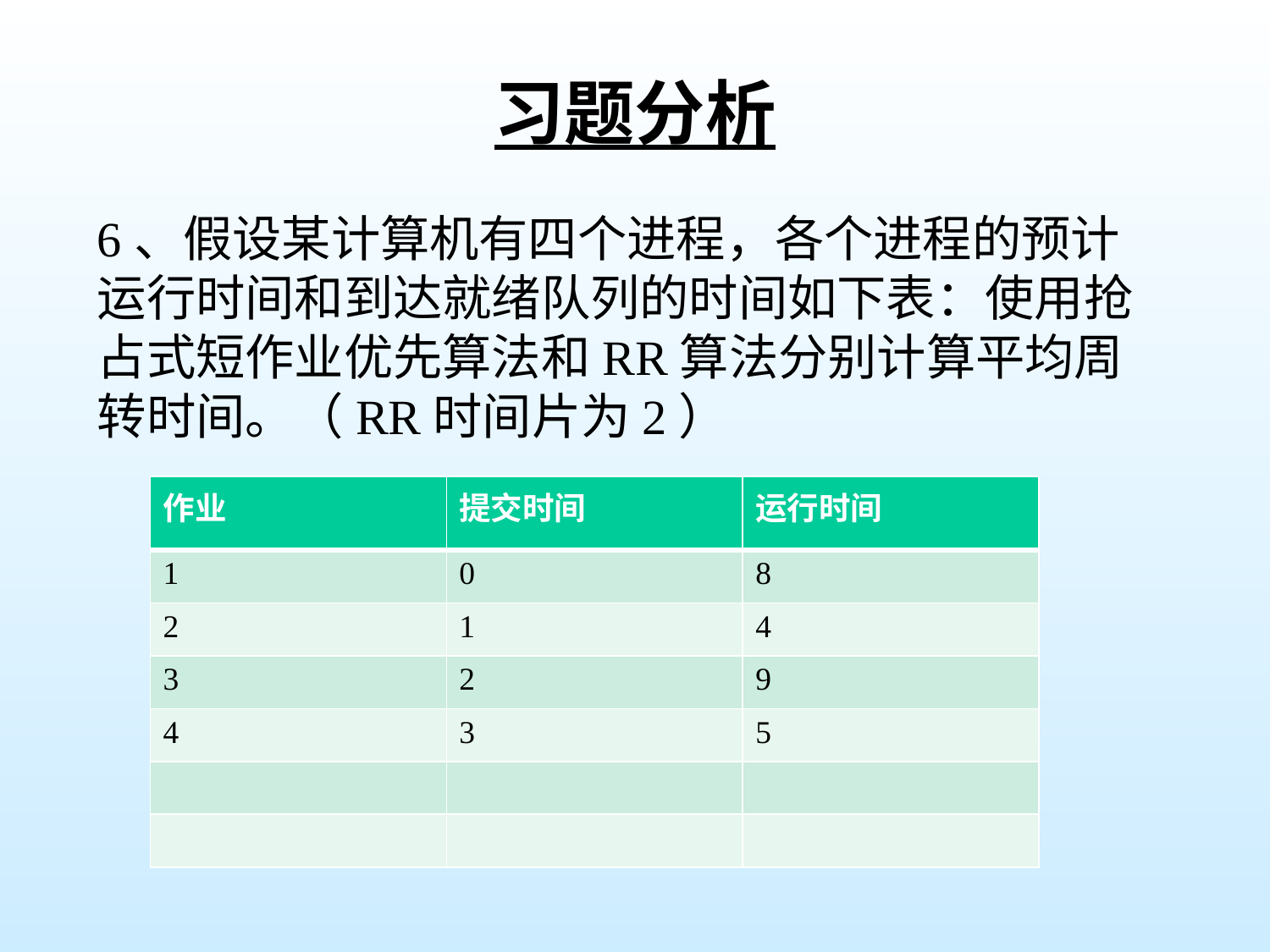

# 习题分析
6、假设某计算机有四个进程，各个进程的预计运行时间和到达就绪队列的时间如下表：使用抢占式短作业优先算法和RR算法分别计算平均周转时间。（RR时间片为2）
| 作业 | 提交时间 | 运行时间 |
| --- | --- | --- |
| 1 | 0 | 8 |
| 2 | 1 | 4 |
| 3 | 2 | 9 |
| 4 | 3 | 5 |
|  |  |  |
|  |  |  |